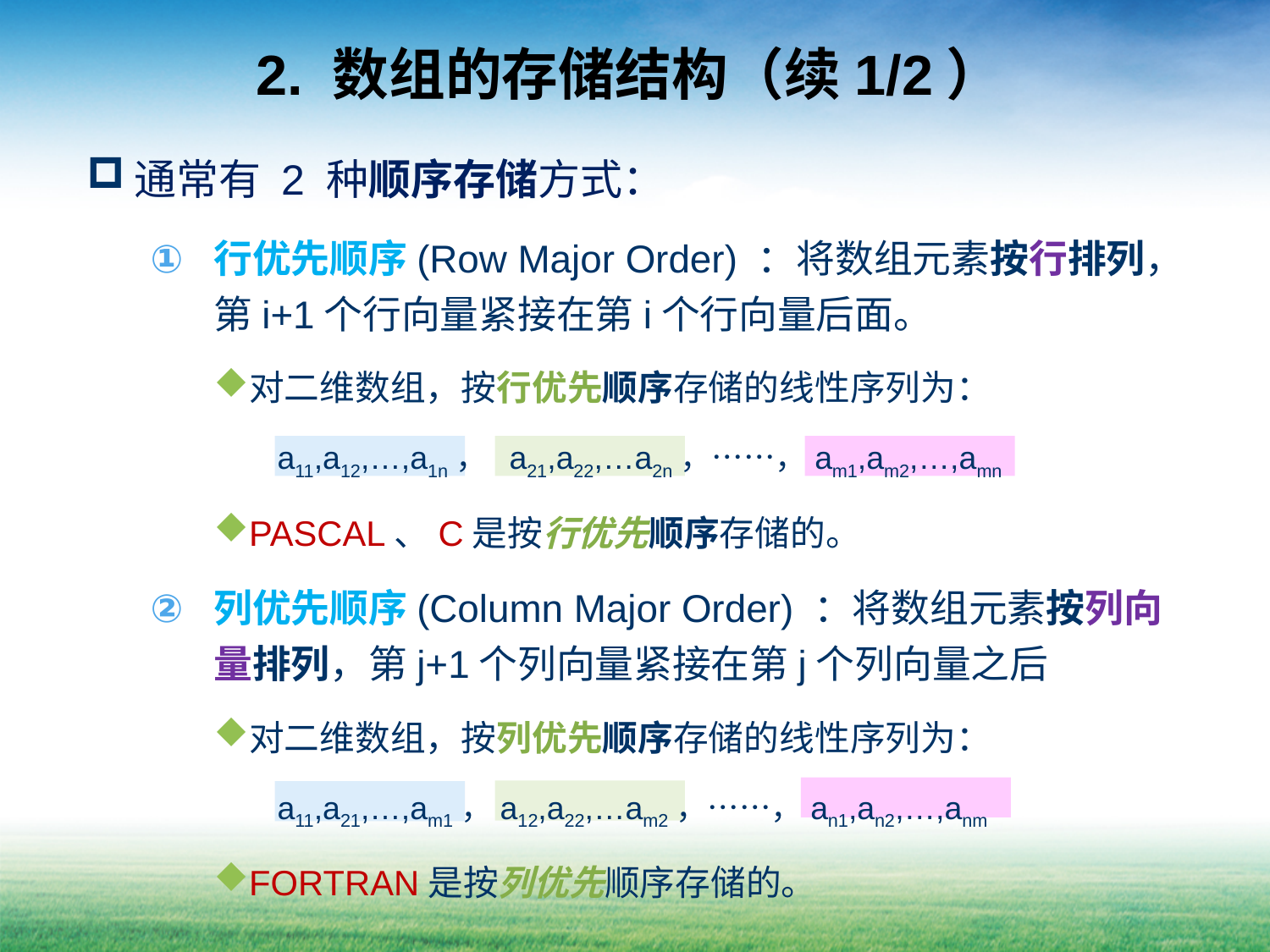

# 2. 数组的存储结构（续1/2）
通常有 2 种顺序存储方式：
行优先顺序(Row Major Order) ：将数组元素按行排列，第i+1个行向量紧接在第i个行向量后面。
对二维数组，按行优先顺序存储的线性序列为：
a11,a12,…,a1n，  a21,a22,…a2n，……，am1,am2,…,amn
PASCAL、C是按行优先顺序存储的。
列优先顺序(Column Major Order) ：将数组元素按列向量排列，第j+1个列向量紧接在第j个列向量之后
对二维数组，按列优先顺序存储的线性序列为：
a11,a21,…,am1，a12,a22,…am2，……，an1,an2,…,anm
FORTRAN是按列优先顺序存储的。